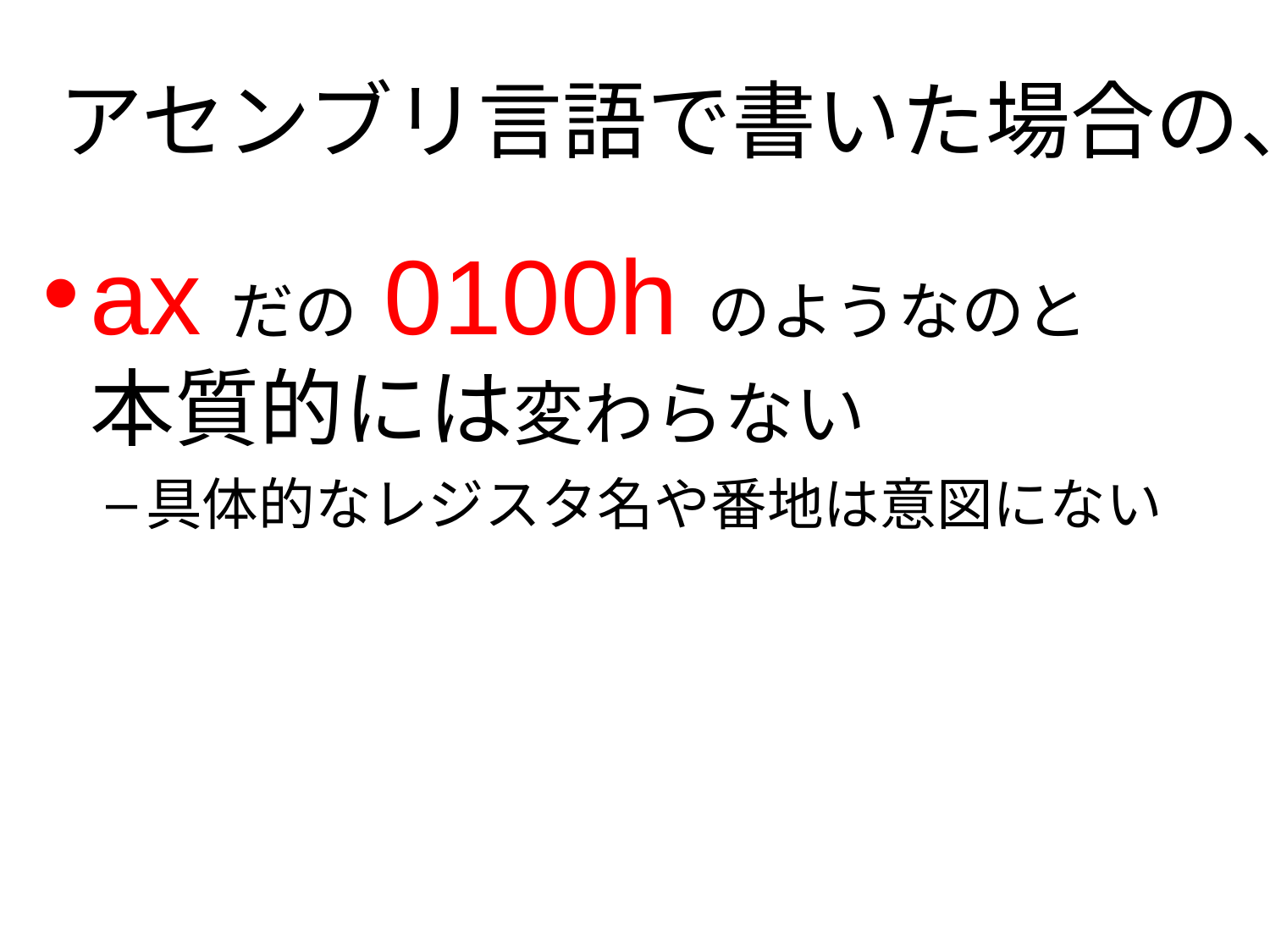

# アセンブリ言語で書いた場合の、
ax だの 0100h のようなのと
本質的には変わらない
具体的なレジスタ名や番地は意図にない